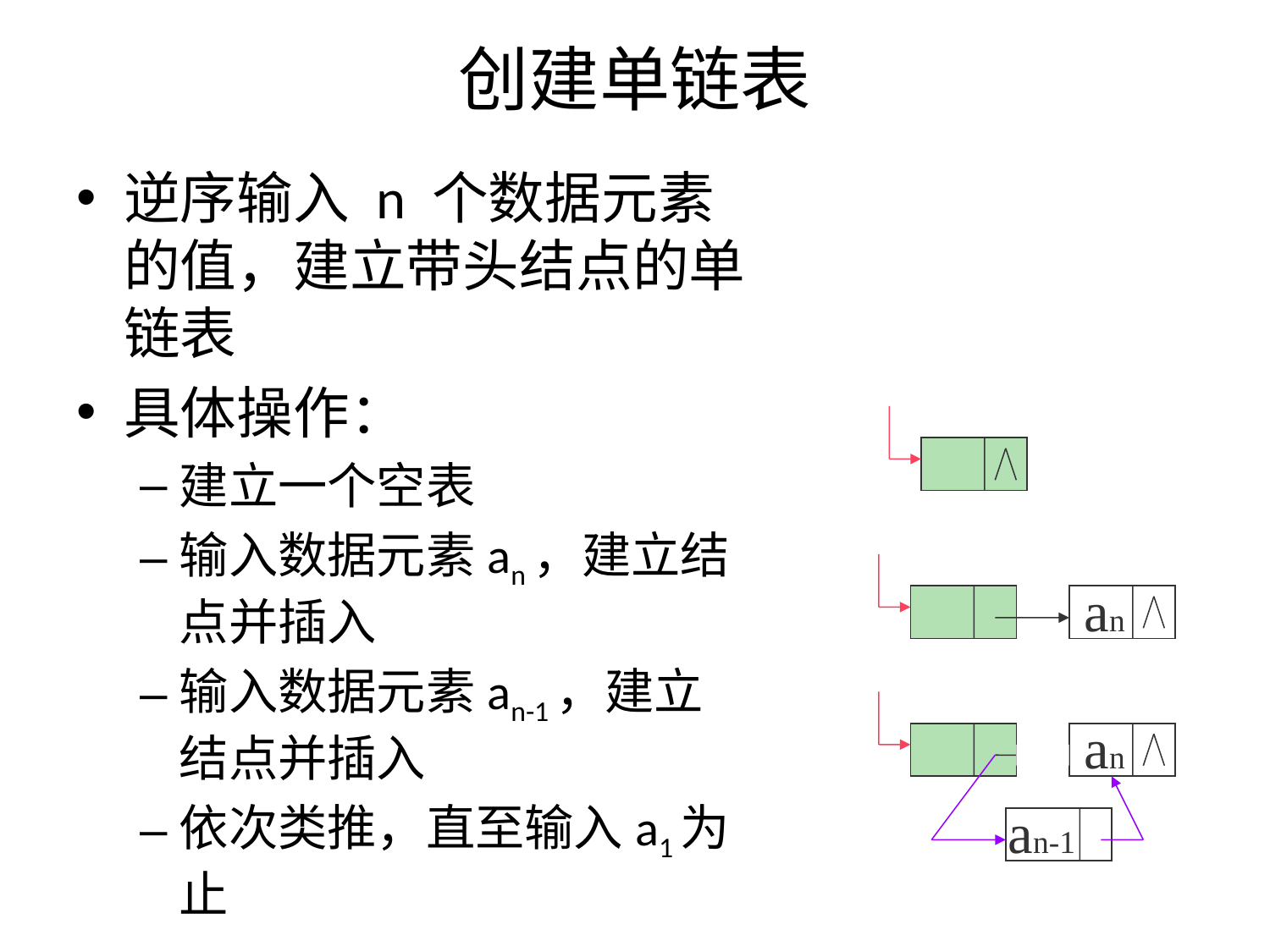

# 创建单链表
逆序输入 n 个数据元素的值，建立带头结点的单链表
具体操作：
建立一个空表
输入数据元素an，建立结点并插入
输入数据元素an-1，建立结点并插入
依次类推，直至输入a1为止

an

an

an-1